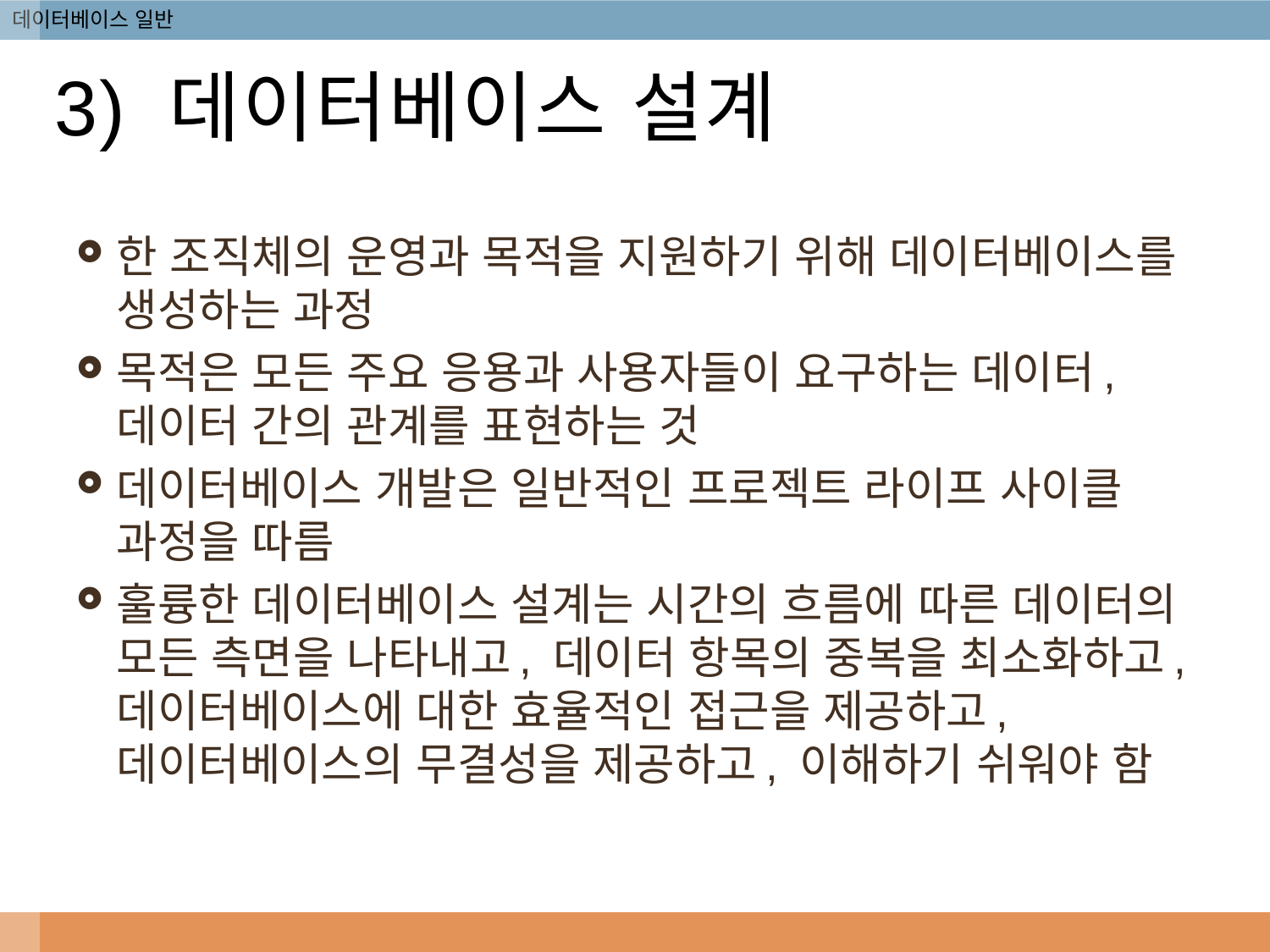

# 3) 데이터베이스 설계
한 조직체의 운영과 목적을 지원하기 위해 데이터베이스를 생성하는 과정
목적은 모든 주요 응용과 사용자들이 요구하는 데이터, 데이터 간의 관계를 표현하는 것
데이터베이스 개발은 일반적인 프로젝트 라이프 사이클 과정을 따름
훌륭한 데이터베이스 설계는 시간의 흐름에 따른 데이터의 모든 측면을 나타내고, 데이터 항목의 중복을 최소화하고, 데이터베이스에 대한 효율적인 접근을 제공하고, 데이터베이스의 무결성을 제공하고, 이해하기 쉬워야 함